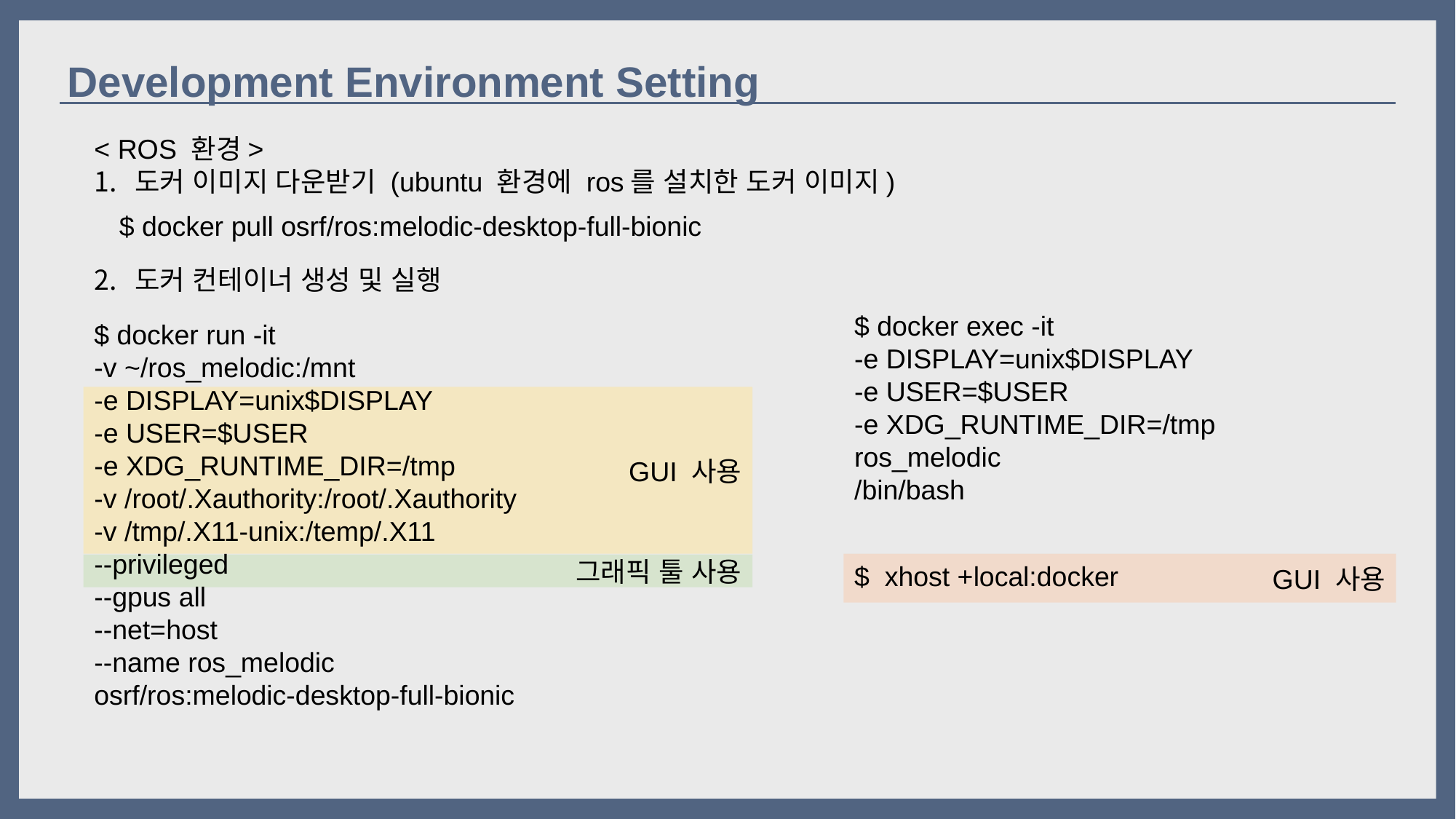

Development Environment Setting

< ROS 환경>
도커 이미지 다운받기 (ubuntu 환경에 ros를 설치한 도커 이미지)

도커 컨테이너 생성 및 실행
$ docker pull osrf/ros:melodic-desktop-full-bionic
$ docker exec -it
-e DISPLAY=unix$DISPLAY
-e USER=$USER
-e XDG_RUNTIME_DIR=/tmp
ros_melodic
/bin/bash
$ docker run -it
-v ~/ros_melodic:/mnt
-e DISPLAY=unix$DISPLAY
-e USER=$USER
-e XDG_RUNTIME_DIR=/tmp
-v /root/.Xauthority:/root/.Xauthority
-v /tmp/.X11-unix:/temp/.X11
--privileged
--gpus all
--net=host
--name ros_melodic
osrf/ros:melodic-desktop-full-bionic
GUI 사용
그래픽 툴 사용
$  xhost +local:docker
GUI 사용